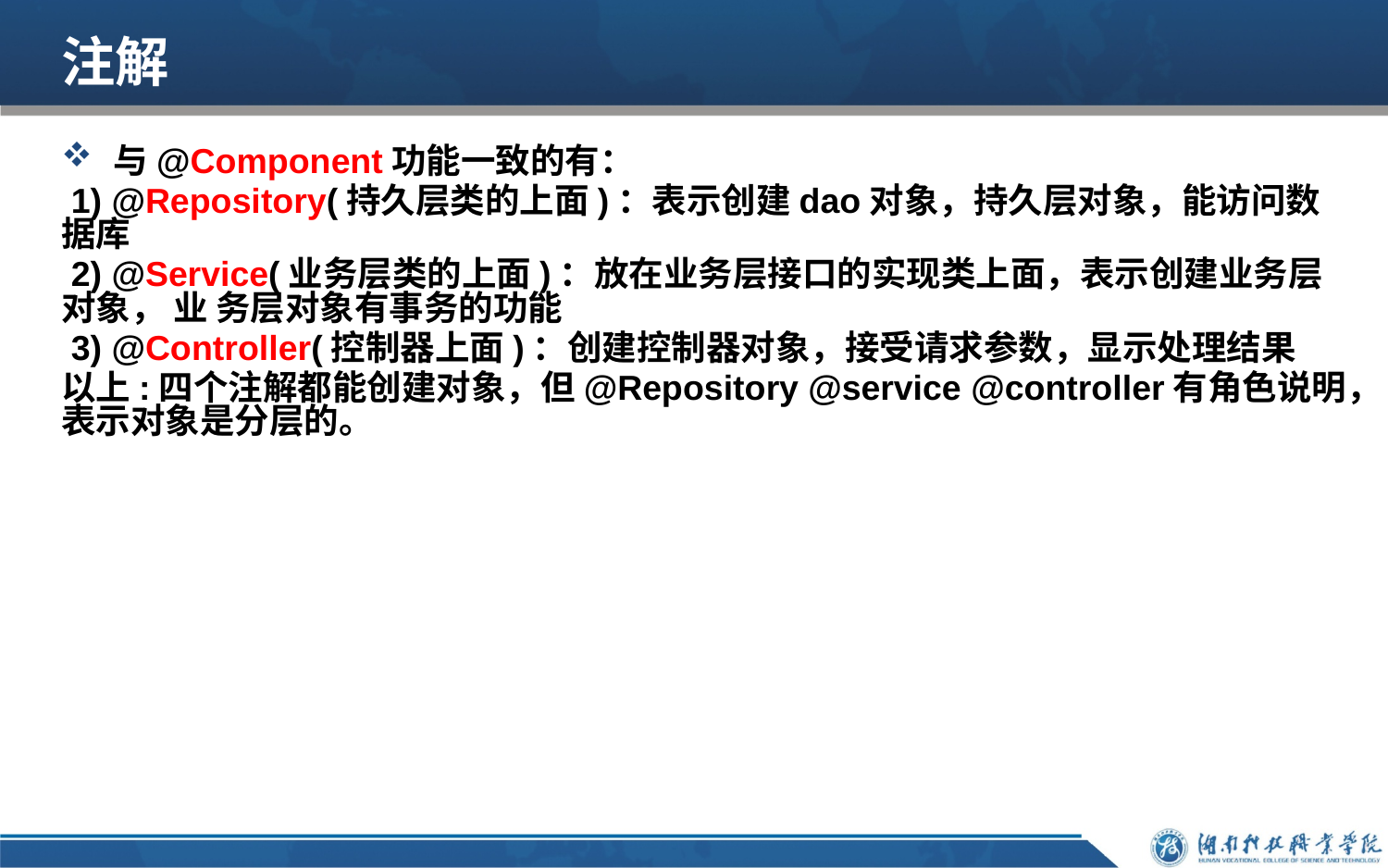

# 注解

与@Component功能一致的有：
 1) @Repository(持久层类的上面)：表示创建dao对象，持久层对象，能访问数据库
 2) @Service(业务层类的上面)：放在业务层接口的实现类上面，表示创建业务层对象， 业 务层对象有事务的功能
 3) @Controller(控制器上面)：创建控制器对象，接受请求参数，显示处理结果
以上:四个注解都能创建对象，但@Repository @service @controller有角色说明，表示对象是分层的。